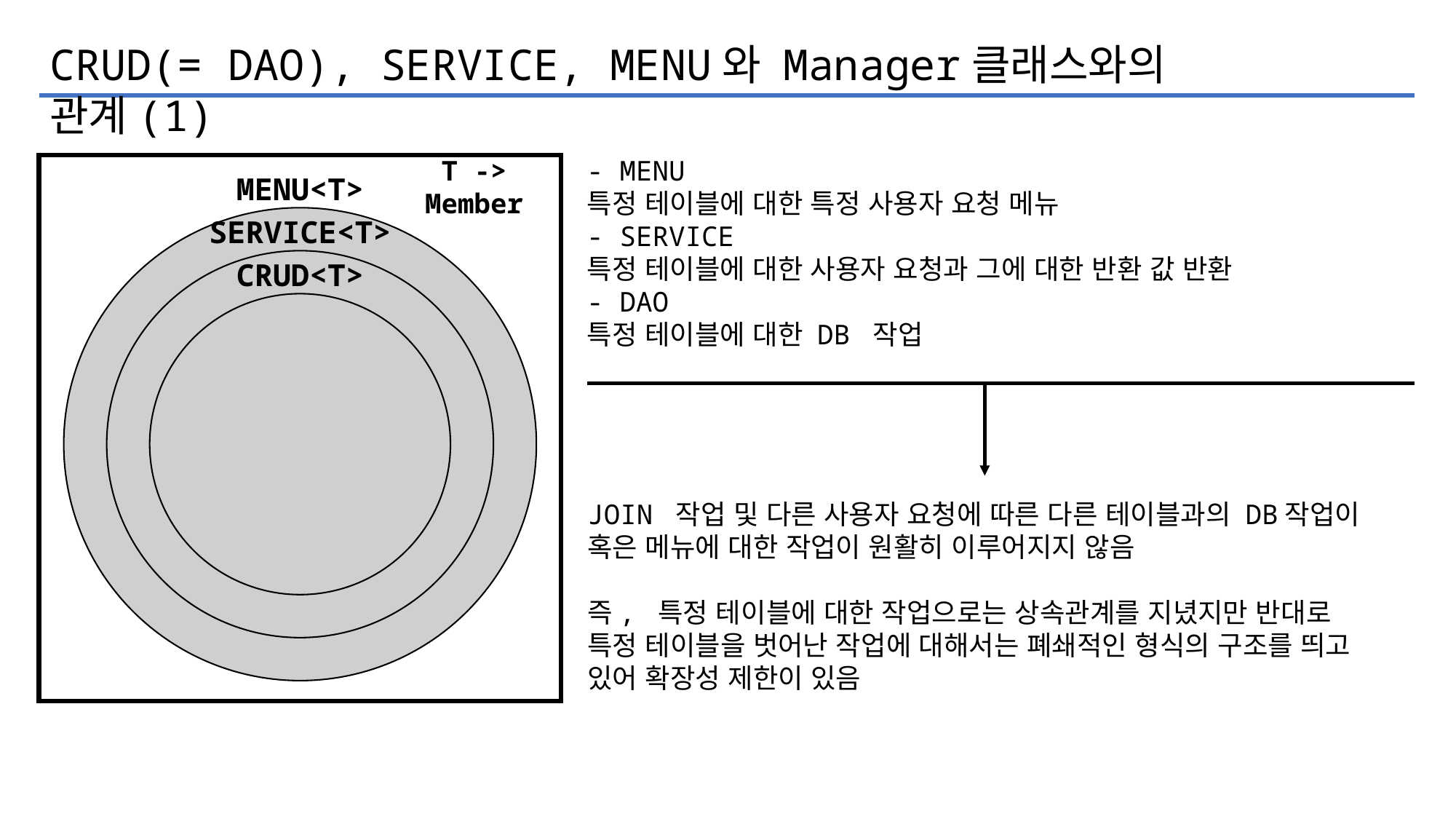

CRUD(= DAO), SERVICE, MENU와 Manager클래스와의 관계(1)
T -> Member

MENU<T>
SERVICE<T>

CRUD<T>

- MENU
특정 테이블에 대한 특정 사용자 요청 메뉴
- SERVICE
특정 테이블에 대한 사용자 요청과 그에 대한 반환 값 반환
- DAO
특정 테이블에 대한 DB 작업
JOIN 작업 및 다른 사용자 요청에 따른 다른 테이블과의 DB작업이 혹은 메뉴에 대한 작업이 원활히 이루어지지 않음

즉, 특정 테이블에 대한 작업으로는 상속관계를 지녔지만 반대로 특정 테이블을 벗어난 작업에 대해서는 폐쇄적인 형식의 구조를 띄고 있어 확장성 제한이 있음